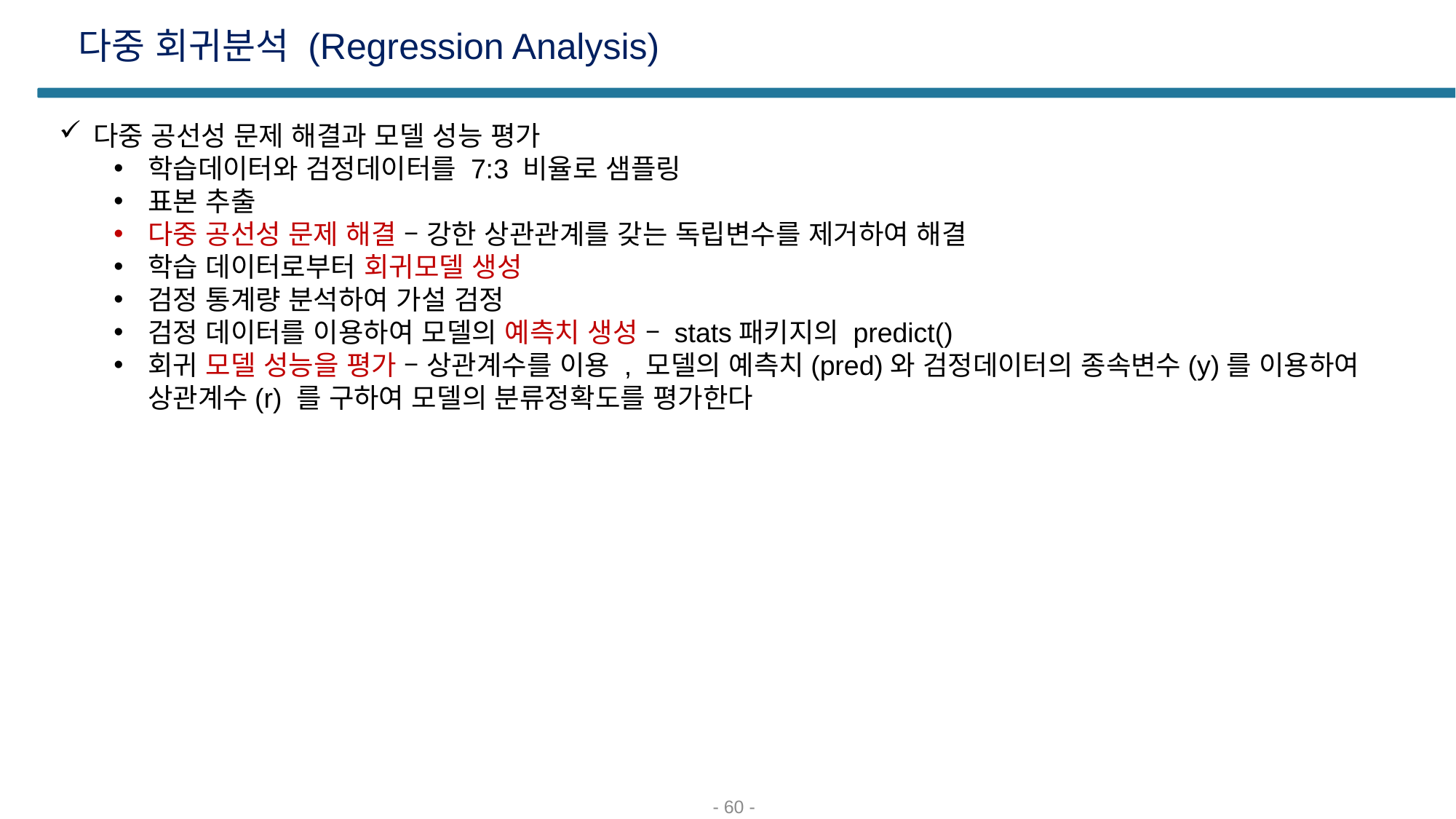

다중 회귀분석 (Regression Analysis)
#
다중 공선성 문제 해결과 모델 성능 평가
학습데이터와 검정데이터를 7:3 비율로 샘플링
표본 추출
다중 공선성 문제 해결 – 강한 상관관계를 갖는 독립변수를 제거하여 해결
학습 데이터로부터 회귀모델 생성
검정 통계량 분석하여 가설 검정
검정 데이터를 이용하여 모델의 예측치 생성 – stats패키지의 predict()
회귀 모델 성능을 평가 – 상관계수를 이용 , 모델의 예측치(pred)와 검정데이터의 종속변수(y)를 이용하여 상관계수(r) 를 구하여 모델의 분류정확도를 평가한다
- 60 -